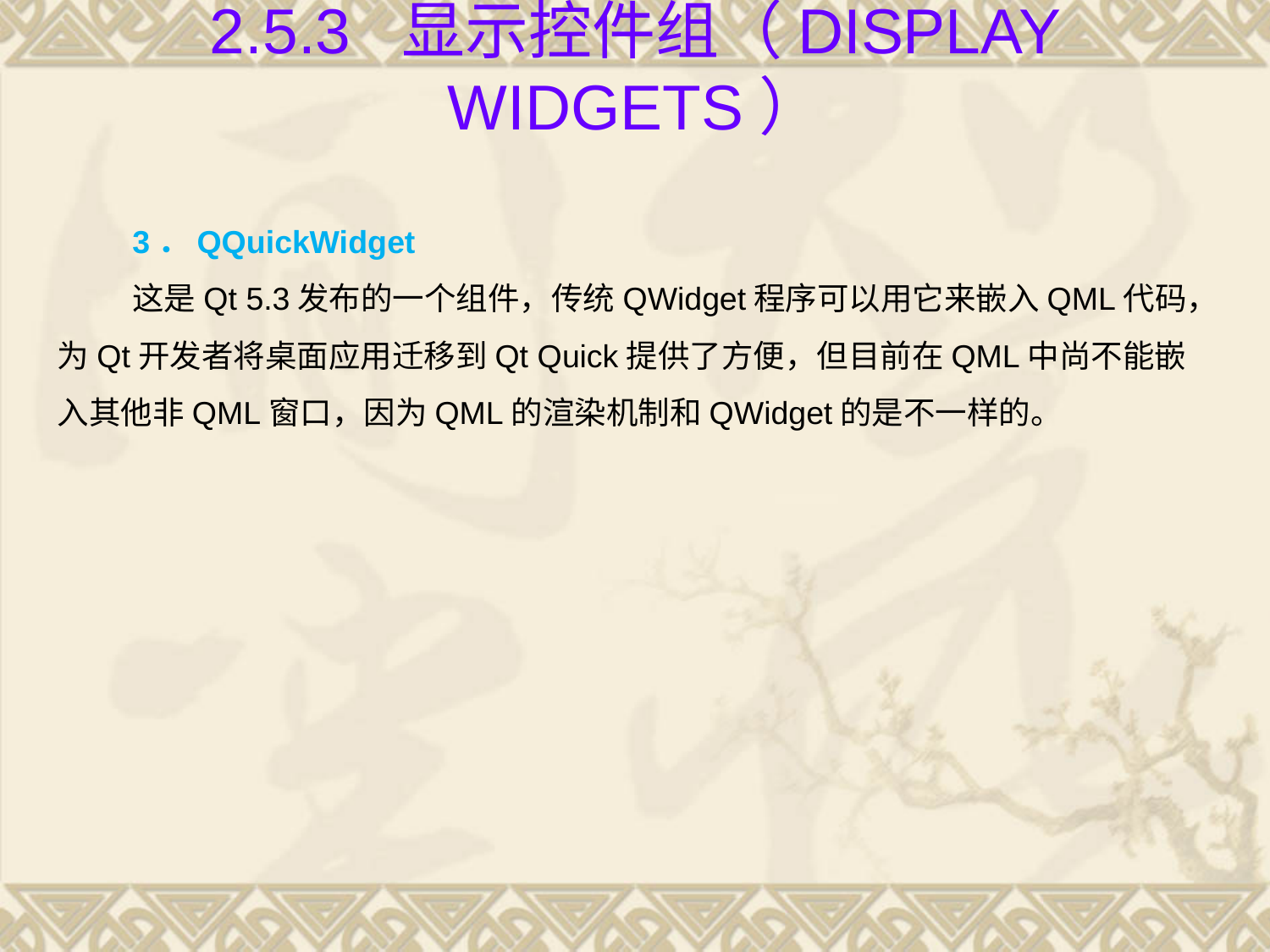

# 2.5.3  显示控件组（Display Widgets）
3．QQuickWidget
这是Qt 5.3发布的一个组件，传统QWidget程序可以用它来嵌入QML代码，为Qt开发者将桌面应用迁移到Qt Quick提供了方便，但目前在QML中尚不能嵌入其他非QML窗口，因为QML的渲染机制和QWidget的是不一样的。